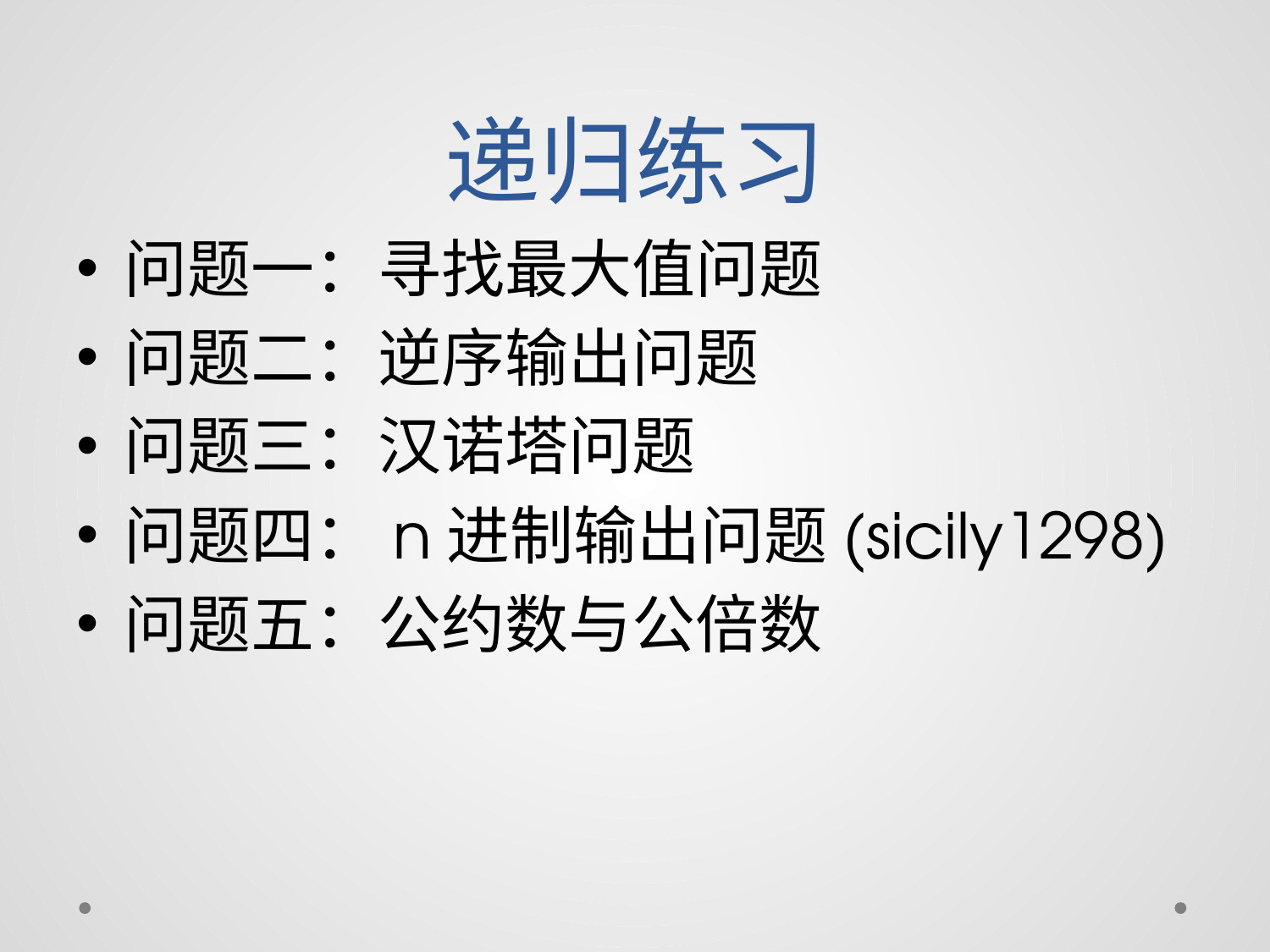

# 递归练习
问题一：寻找最大值问题
问题二：逆序输出问题
问题三：汉诺塔问题
问题四：n进制输出问题(sicily1298)
问题五：公约数与公倍数